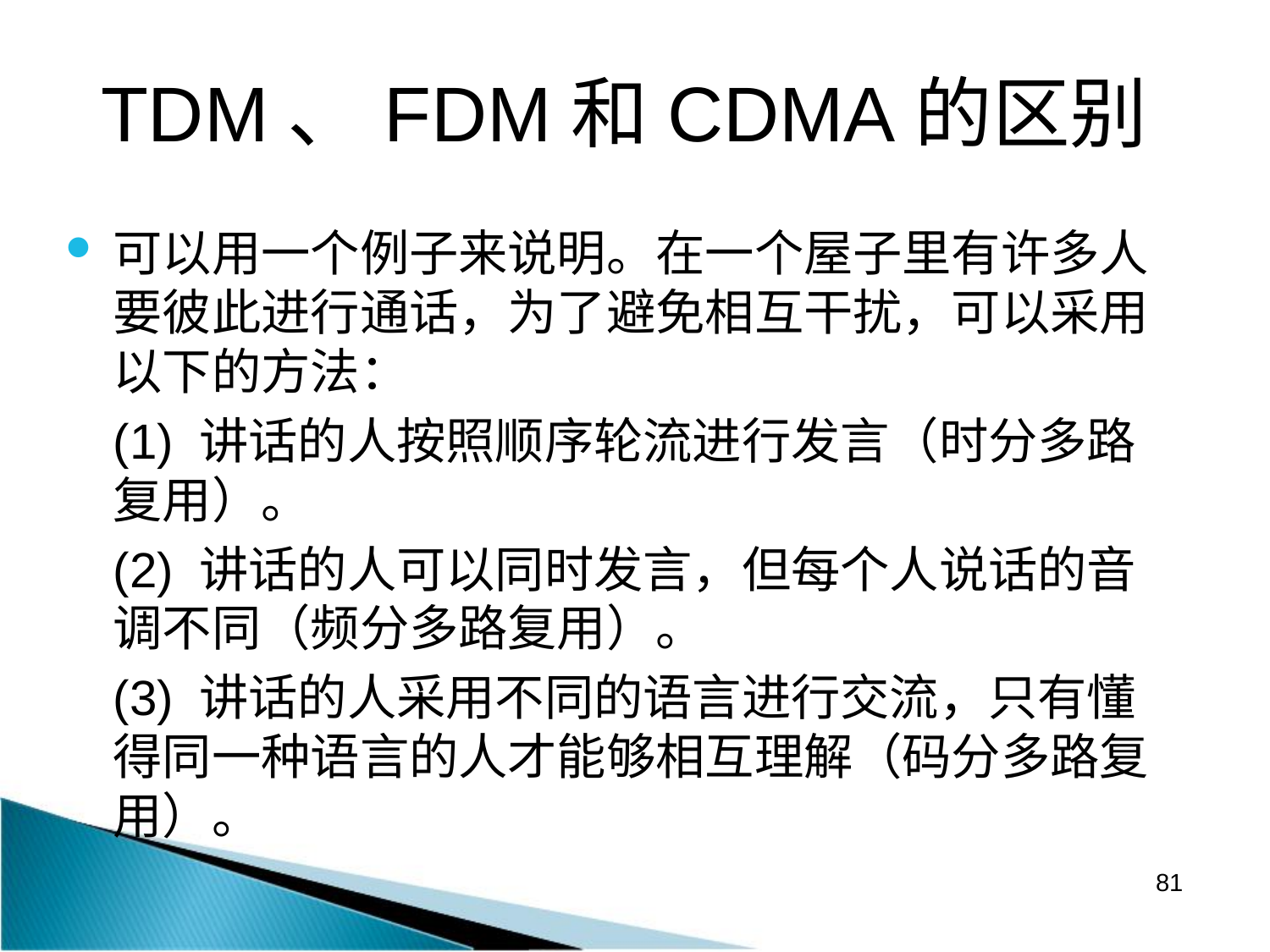

# TDM、FDM和CDMA的区别
可以用一个例子来说明。在一个屋子里有许多人要彼此进行通话，为了避免相互干扰，可以采用以下的方法：
	(1) 讲话的人按照顺序轮流进行发言（时分多路复用）。
	(2) 讲话的人可以同时发言，但每个人说话的音调不同（频分多路复用）。
	(3) 讲话的人采用不同的语言进行交流，只有懂得同一种语言的人才能够相互理解（码分多路复用）。
81